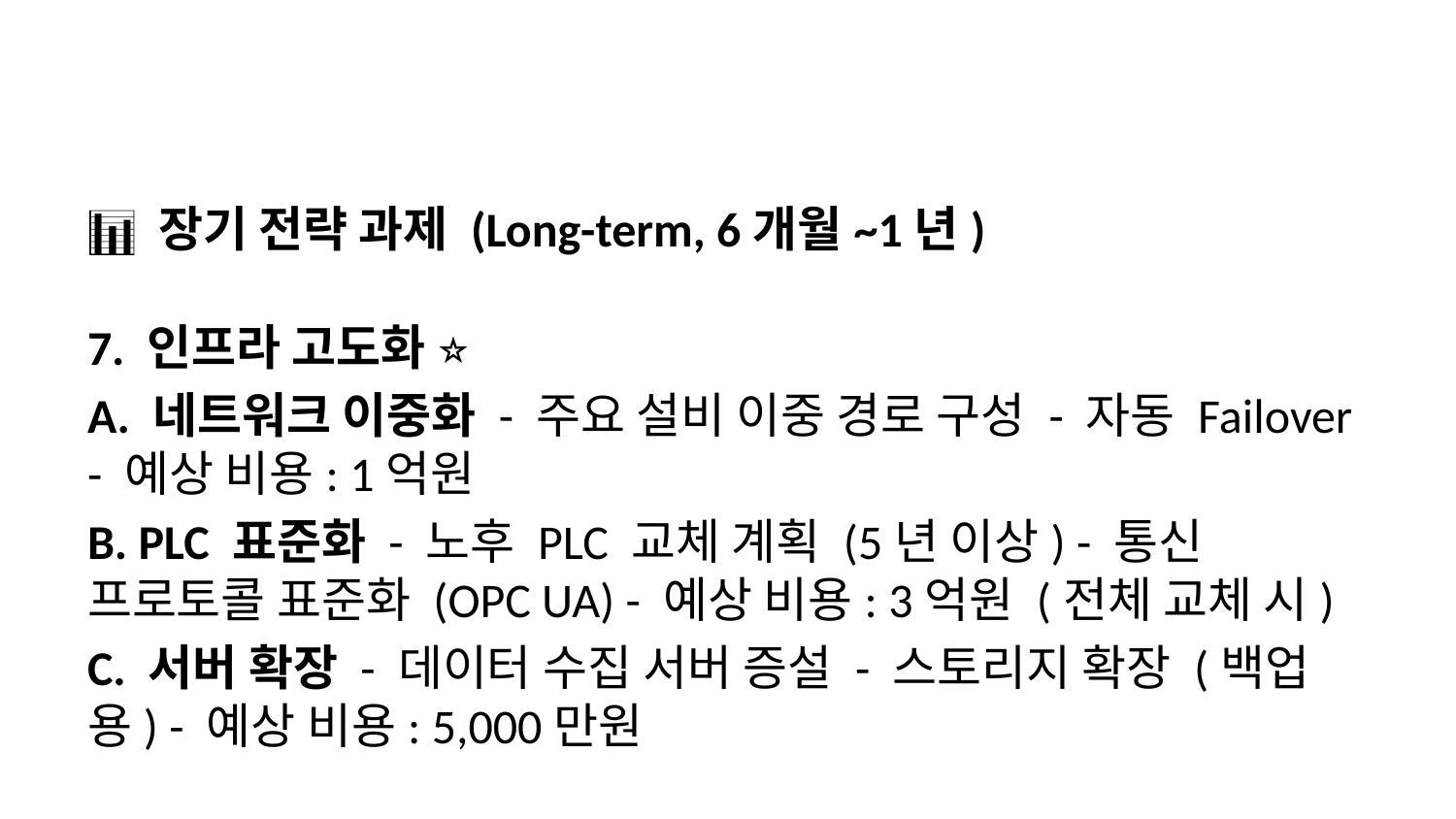

📊 장기 전략 과제 (Long-term, 6개월~1년)
7. 인프라 고도화 ⭐
A. 네트워크 이중화 - 주요 설비 이중 경로 구성 - 자동 Failover - 예상 비용: 1억원
B. PLC 표준화 - 노후 PLC 교체 계획 (5년 이상) - 통신 프로토콜 표준화 (OPC UA) - 예상 비용: 3억원 (전체 교체 시)
C. 서버 확장 - 데이터 수집 서버 증설 - 스토리지 확장 (백업용) - 예상 비용: 5,000만원